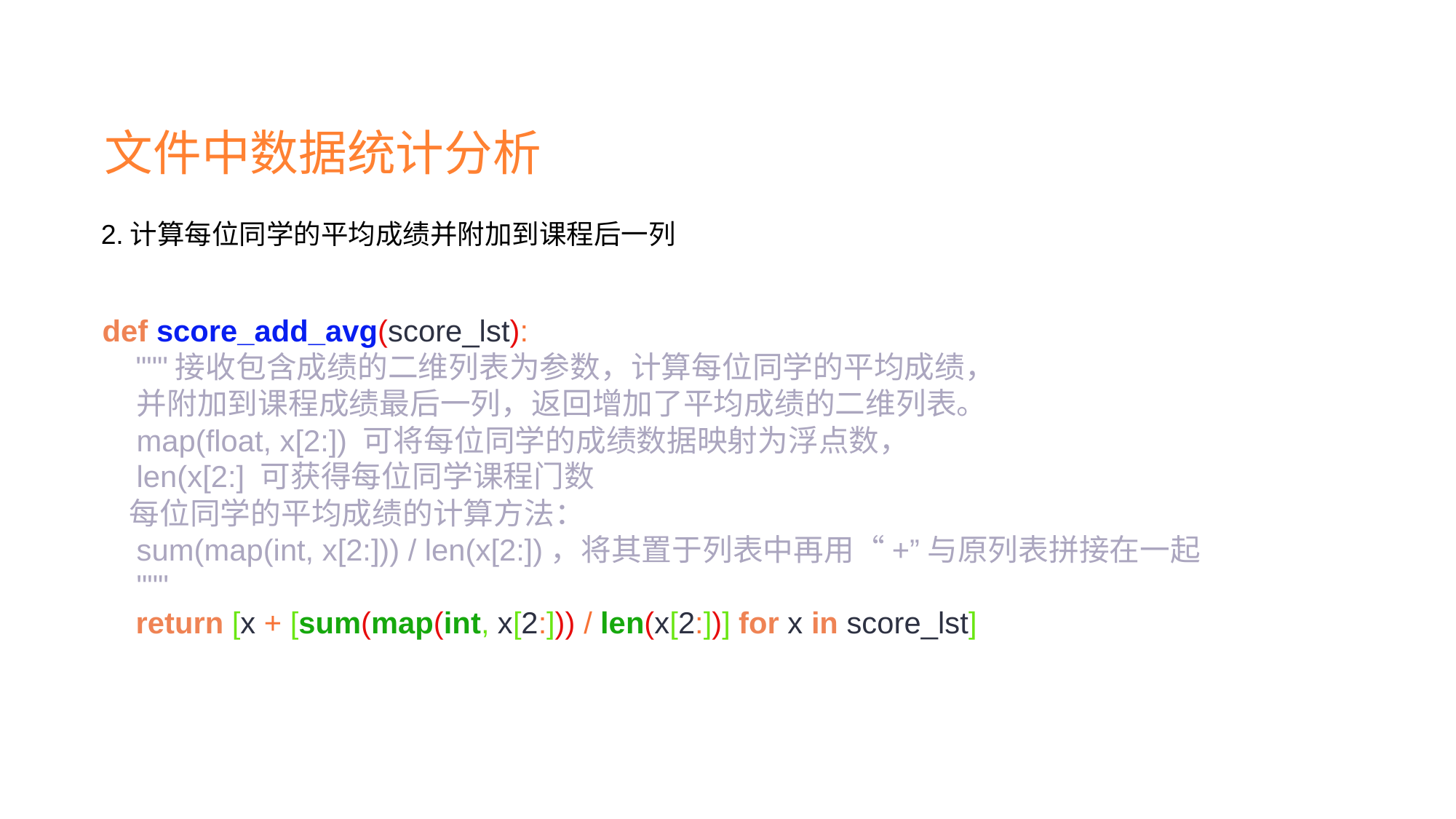

文件中数据统计分析
2.计算每位同学的平均成绩并附加到课程后一列
def score_add_avg(score_lst):
    """接收包含成绩的二维列表为参数，计算每位同学的平均成绩，
    并附加到课程成绩最后一列，返回增加了平均成绩的二维列表。
    map(float, x[2:]) 可将每位同学的成绩数据映射为浮点数，
    len(x[2:] 可获得每位同学课程门数
    每位同学的平均成绩的计算方法：
    sum(map(int, x[2:])) / len(x[2:])，将其置于列表中再用“+”与原列表拼接在一起
    """
    return [x + [sum(map(int, x[2:])) / len(x[2:])] for x in score_lst]